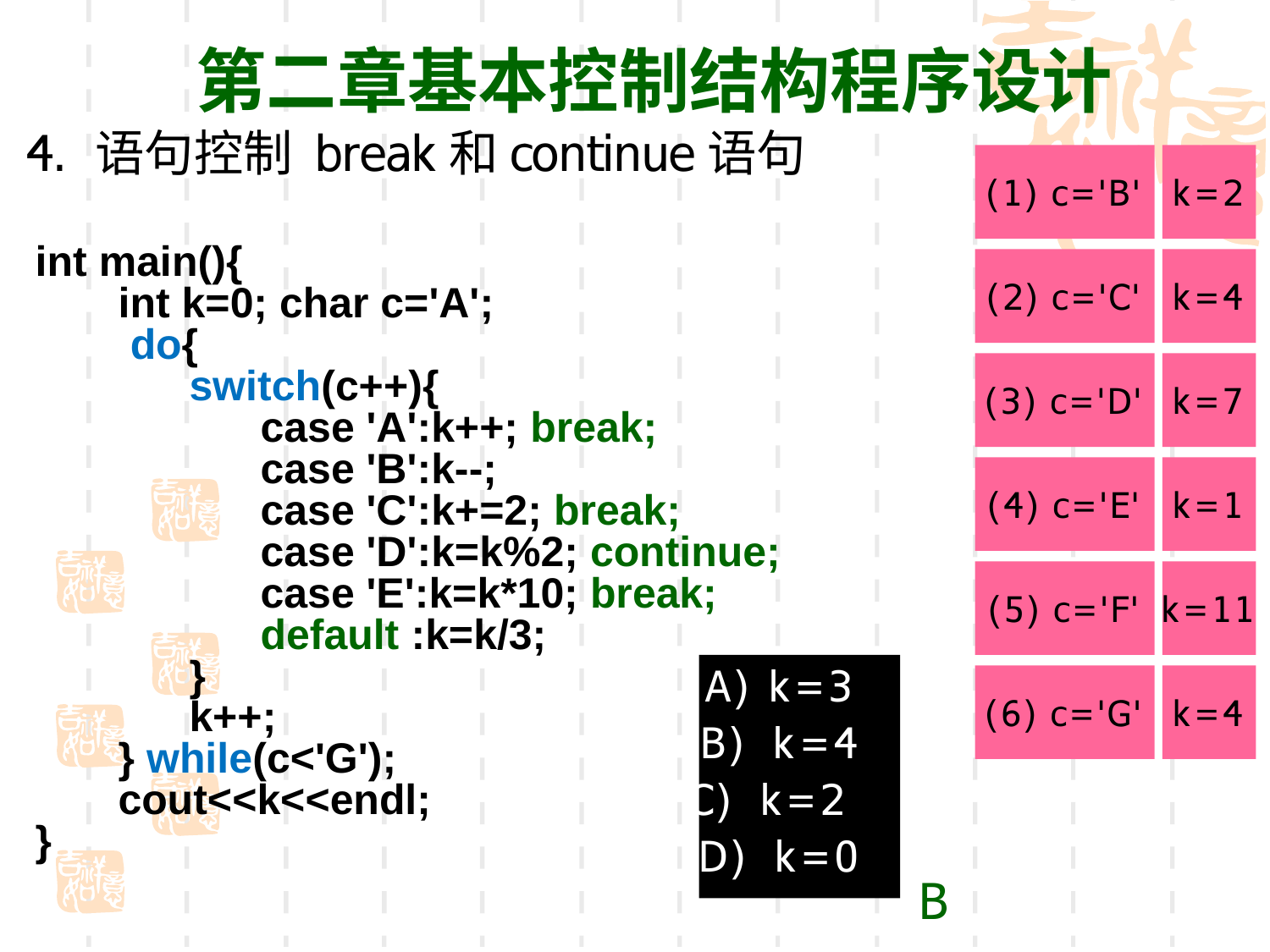

第二章基本控制结构程序设计
4. 语句控制 break和continue语句
(1) c='B'
k=2
(2) c='C'
k=4
(3) c='D'
k=7
(4) c='E'
k=1
(5) c='F'
k=11
(6) c='G'
k=4
int main(){
       int k=0; char c='A';
        do{
             switch(c++){
                   case 'A':k++; break;
                   case 'B':k--;
                   case 'C':k+=2; break;
                   case 'D':k=k%2; continue;
                   case 'E':k=k*10; break;
                   default :k=k/3;
             }
             k++;
       } while(c<'G');
       cout<<k<<endl;
}
k=3
B)  k=4
C)  k=2
D)  k=0
B